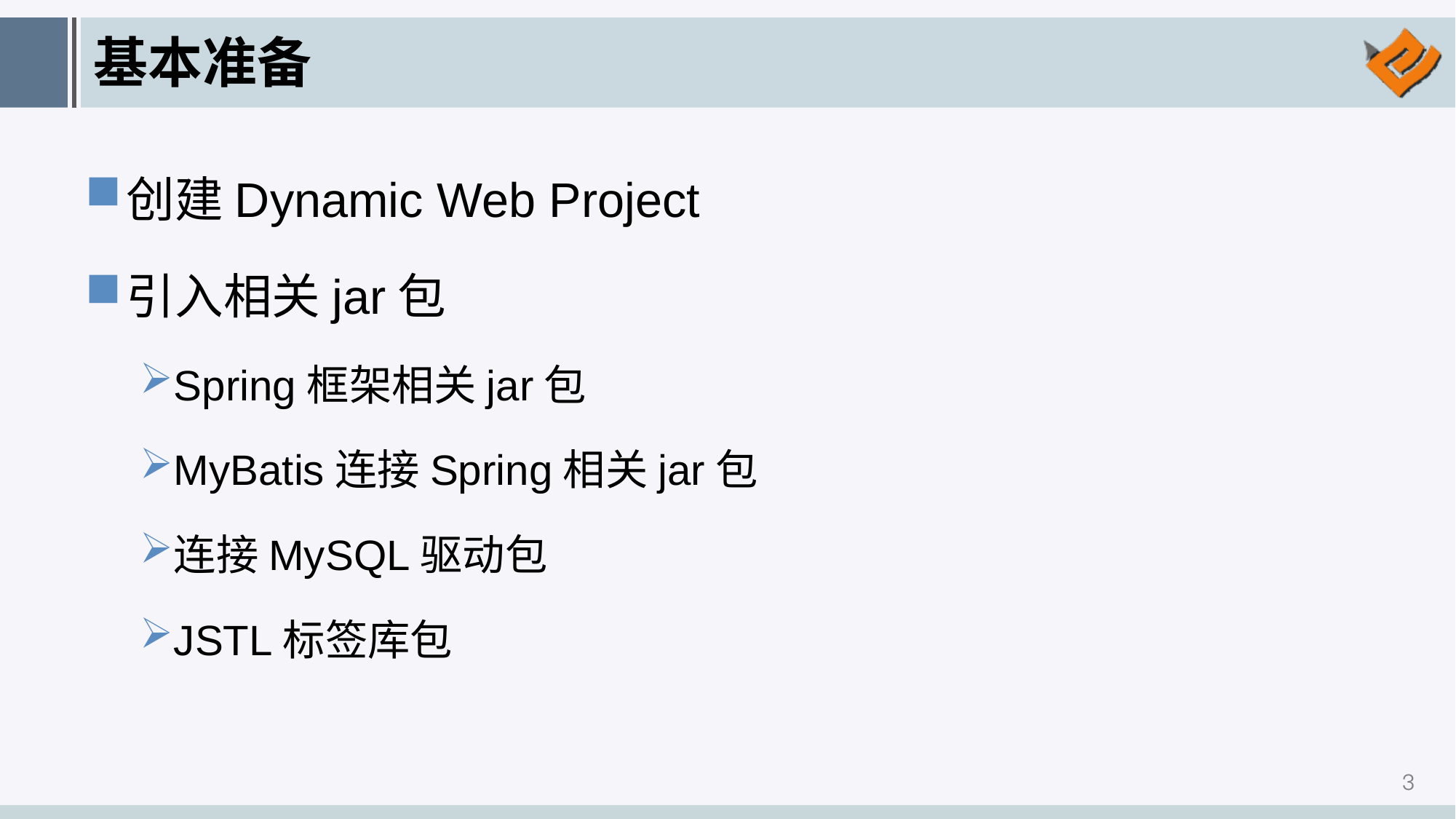

# 基本准备
创建Dynamic Web Project
引入相关jar包
Spring框架相关jar包
MyBatis连接Spring相关jar包
连接MySQL驱动包
JSTL标签库包